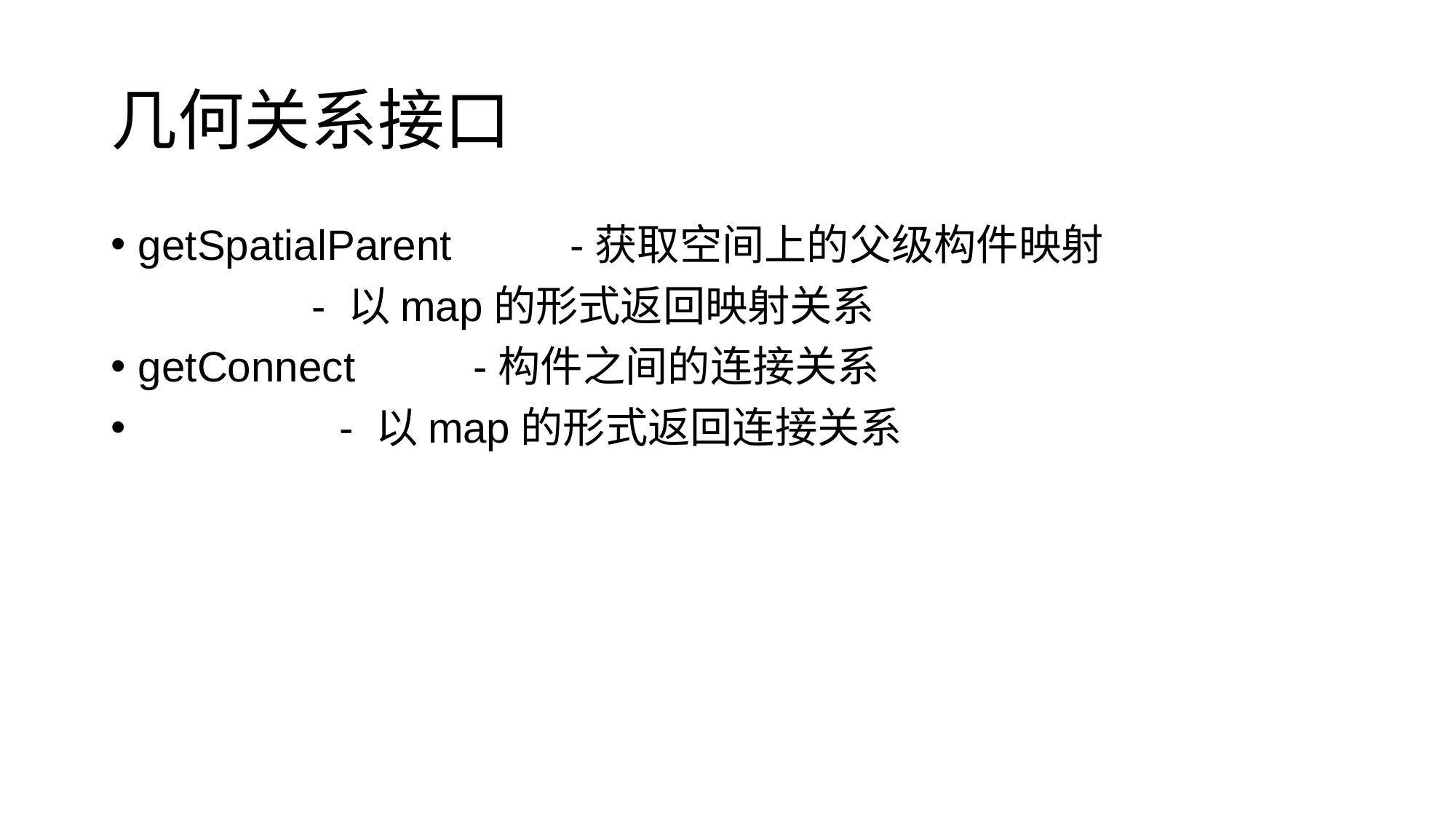

# 几何关系接口
getSpatialParent          -获取空间上的父级构件映射
                 - 以map的形式返回映射关系
getConnect          -构件之间的连接关系
                 - 以map的形式返回连接关系